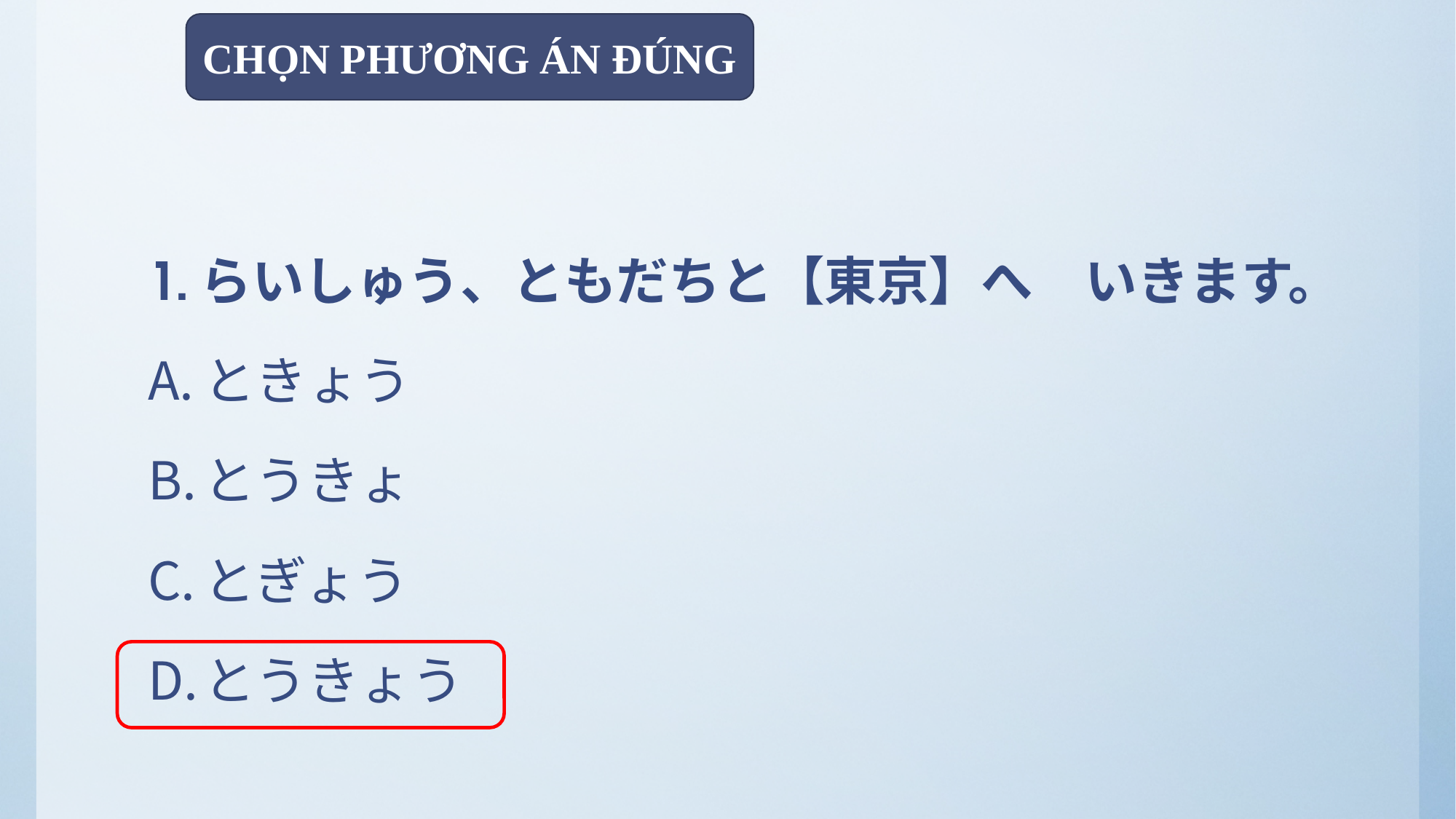

CHỌN PHƯƠNG ÁN ĐÚNG
1.らいしゅう、ともだちと【東京】へ　いきます。
ときょう
とうきょ
とぎょう
とうきょう